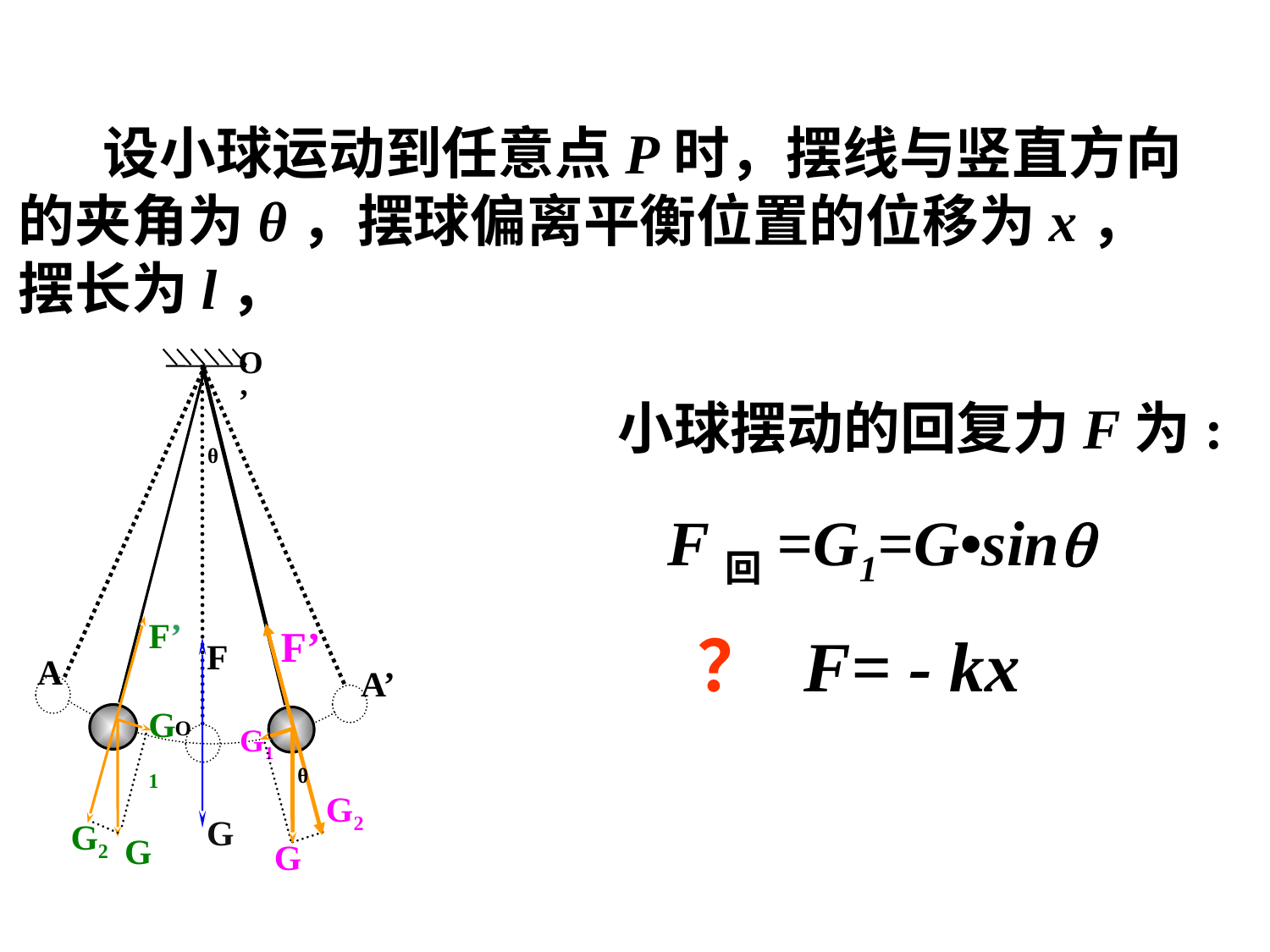

设小球运动到任意点P时，摆线与竖直方向的夹角为θ，摆球偏离平衡位置的位移为x，摆长为l，
O’

A
A’

O

θ

小球摆动的回复力F为:
F回=G1=G•sinθ
F’

G1

G2

G
F’

？ F= - kx
F

G
G1

G2

G
θ